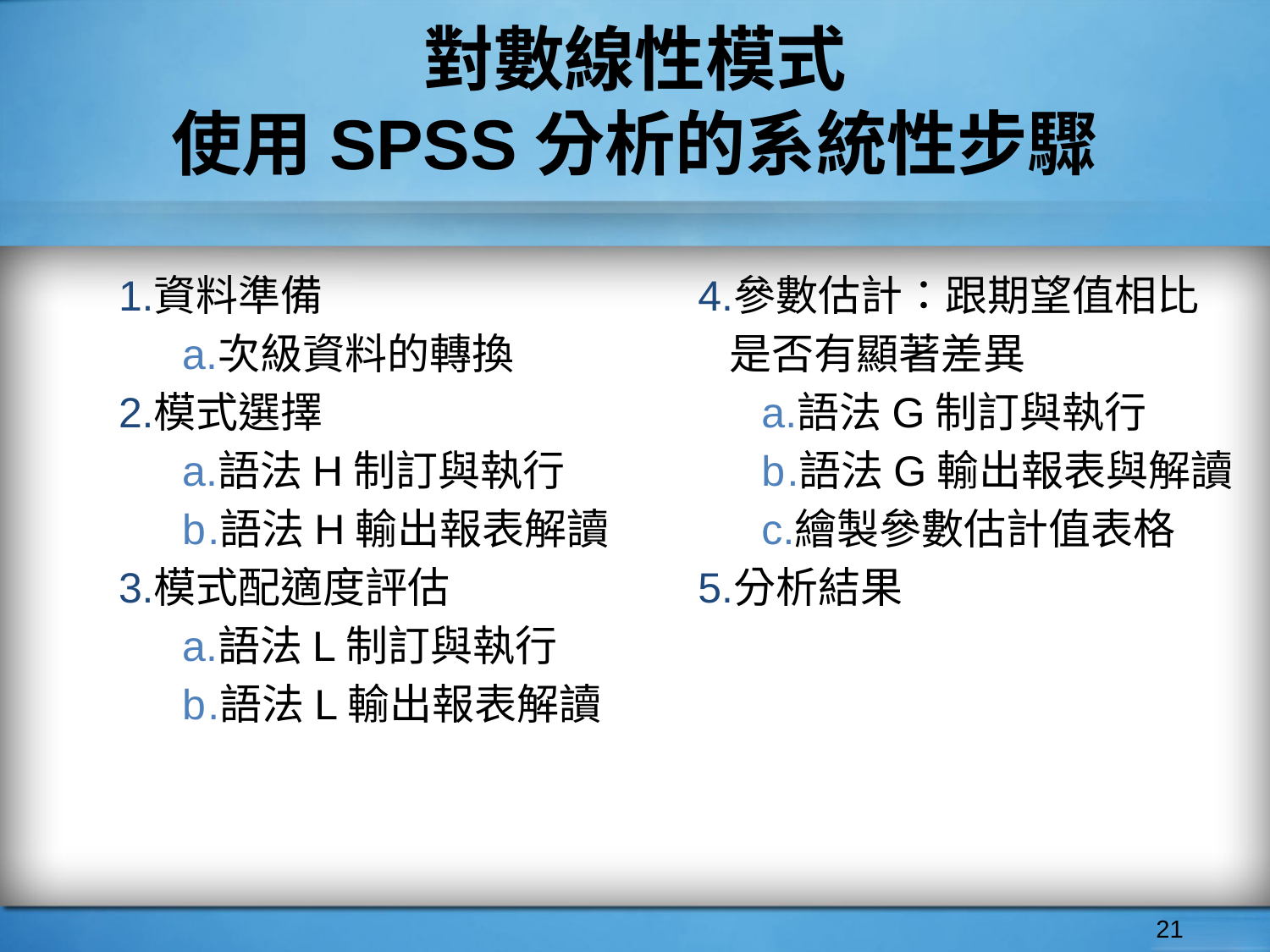

# 對數線性模式
使用SPSS分析的系統性步驟
資料準備
次級資料的轉換
模式選擇
語法H制訂與執行
語法H輸出報表解讀
模式配適度評估
語法L制訂與執行
語法L輸出報表解讀

參數估計：跟期望值相比是否有顯著差異
語法G制訂與執行
語法G輸出報表與解讀
繪製參數估計值表格
分析結果

21